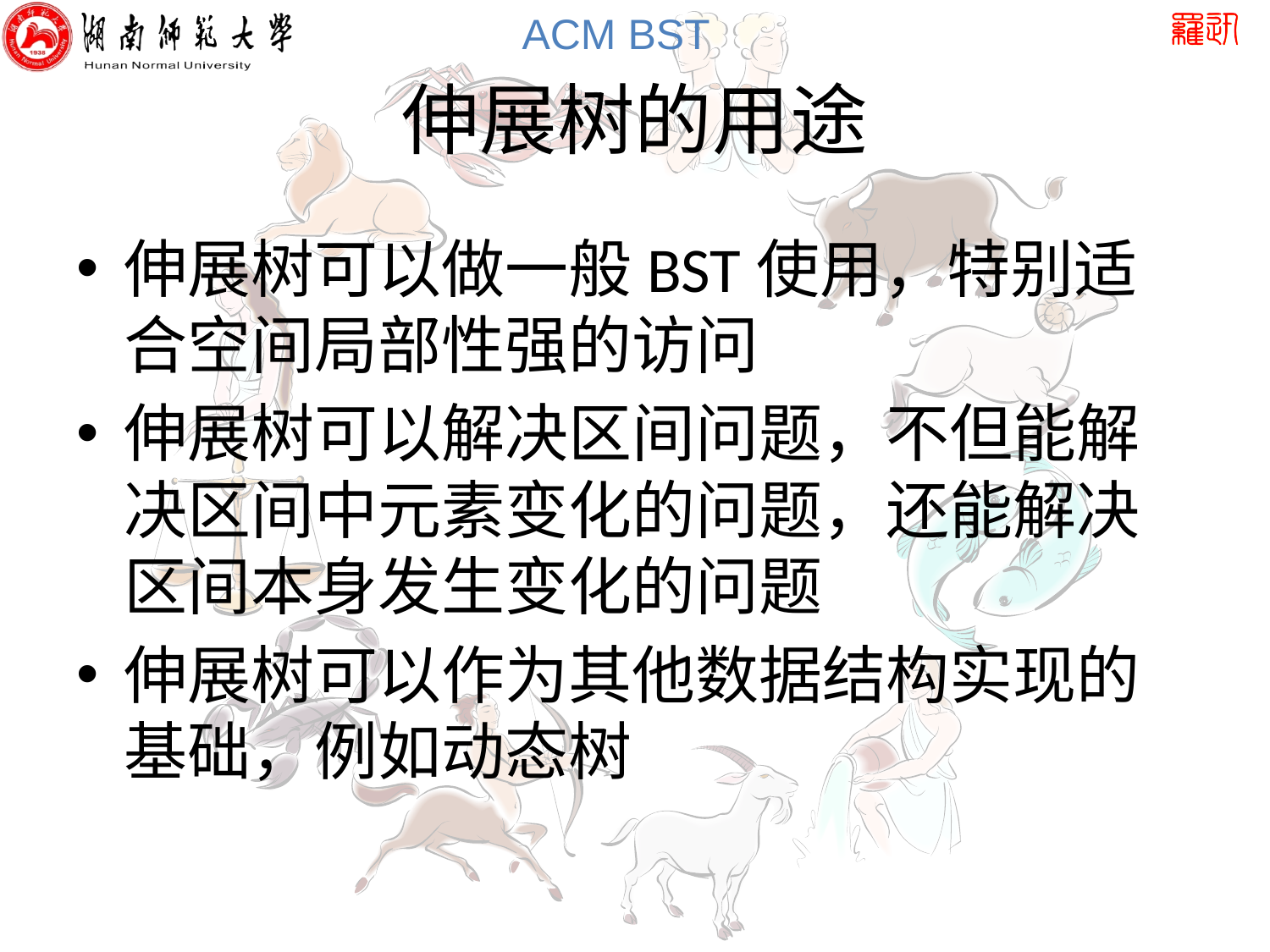

# 伸展树的用途
伸展树可以做一般BST使用，特别适合空间局部性强的访问
伸展树可以解决区间问题，不但能解决区间中元素变化的问题，还能解决区间本身发生变化的问题
伸展树可以作为其他数据结构实现的基础，例如动态树